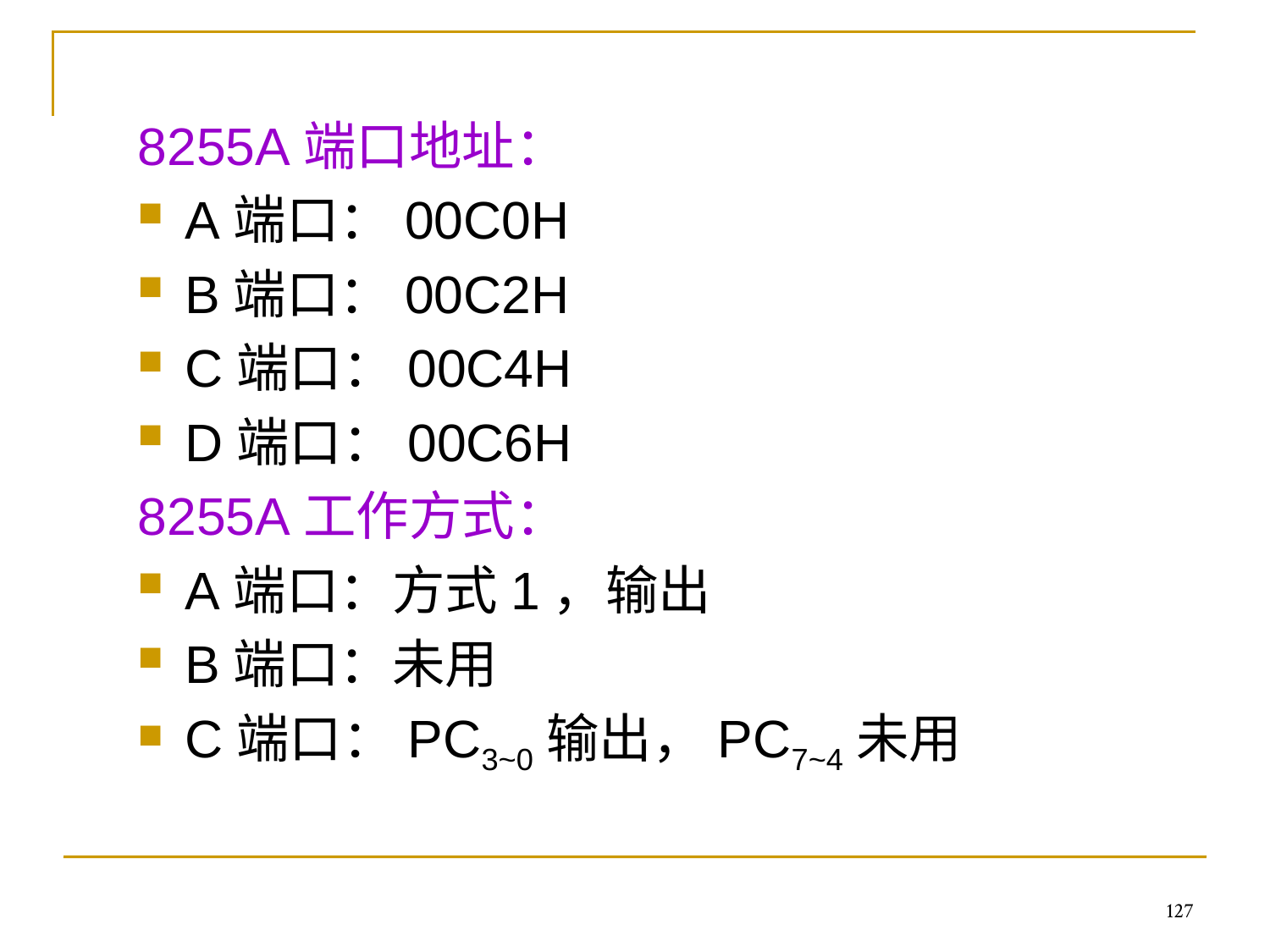

8255A端口地址：
A端口：00C0H
B端口：00C2H
C端口：00C4H
D端口：00C6H
8255A工作方式：
A端口：方式1，输出
B端口：未用
C端口：PC3~0输出，PC7~4未用

127